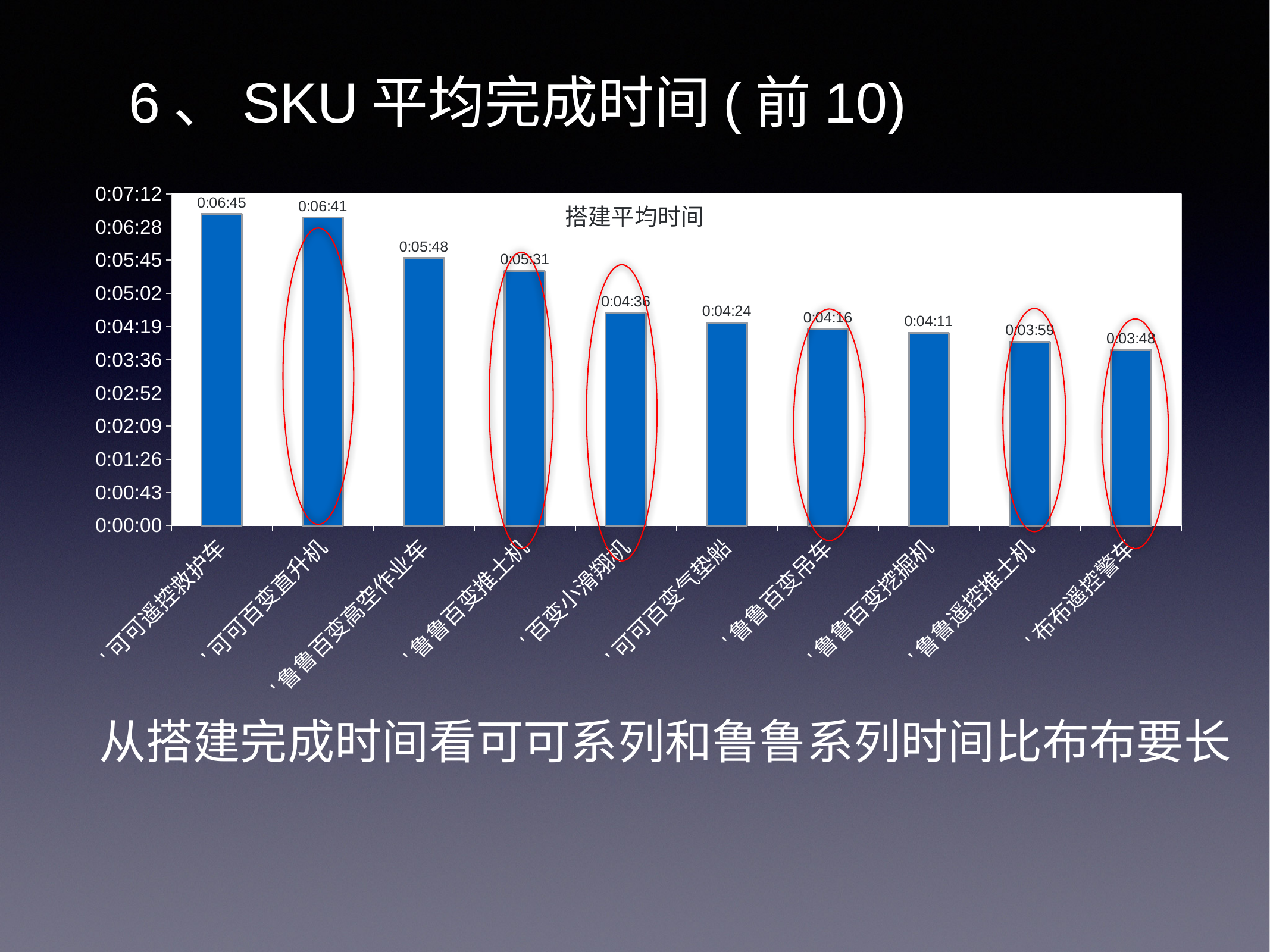

6、SKU平均完成时间(前10)

### Chart:

| Category | 搭建平均时间 |
|---|---|
| '可可遥控救护车 | 0.00469444444444444 |
| '可可百变直升机 | 0.0046412037037037 |
| '鲁鲁百变高空作业车 | 0.00403240740740741 |
| '鲁鲁百变推土机 | 0.00384027777777778 |
| '百变小滑翔机 | 0.003203125 |
| '可可百变气垫船 | 0.00306018518518518 |
| '鲁鲁百变吊车 | 0.00296296296296296 |
| '鲁鲁百变挖掘机 | 0.00290740740740741 |
| '鲁鲁遥控推土机 | 0.00276851851851852 |
| '布布遥控警车 | 0.00264814814814815 |

从搭建完成时间看可可系列和鲁鲁系列时间比布布要长